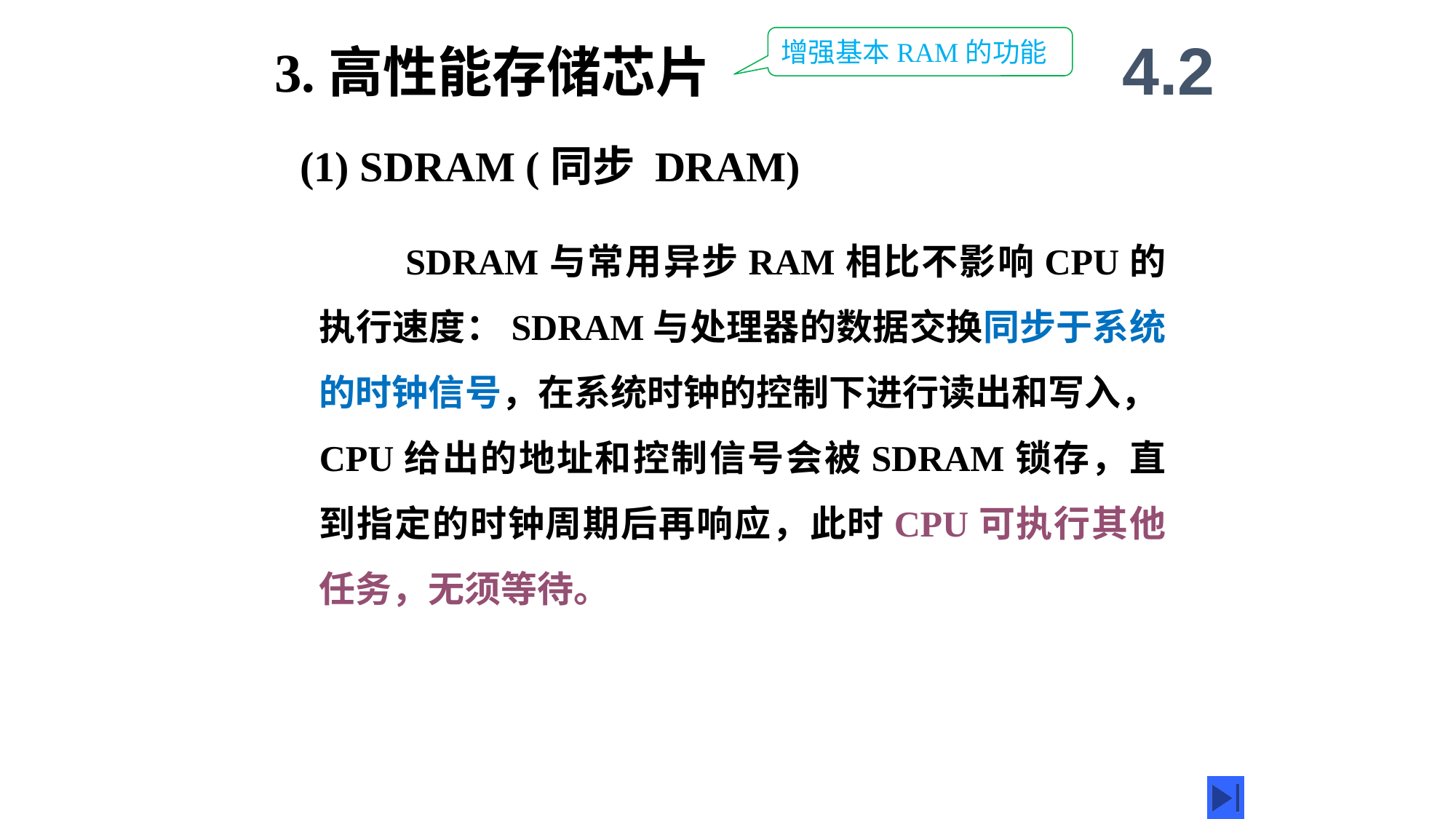

4.2
增强基本RAM的功能
3.高性能存储芯片
(1) SDRAM (同步 DRAM)
        SDRAM与常用异步RAM相比不影响CPU的执行速度：SDRAM与处理器的数据交换同步于系统的时钟信号，在系统时钟的控制下进行读出和写入，CPU给出的地址和控制信号会被SDRAM锁存，直到指定的时钟周期后再响应，此时CPU可执行其他任务，无须等待。